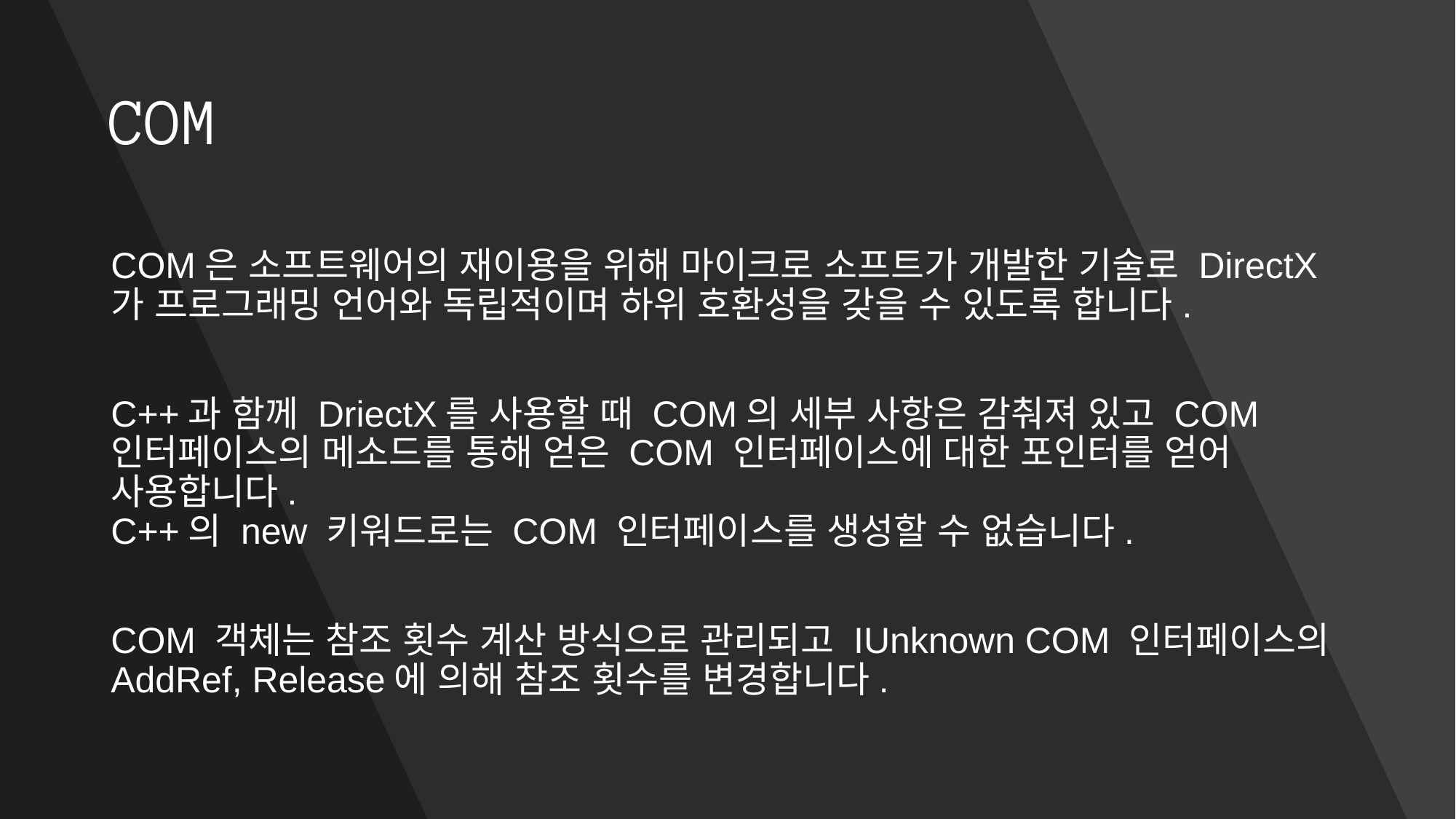

# COM
COM은 소프트웨어의 재이용을 위해 마이크로 소프트가 개발한 기술로 DirectX가 프로그래밍 언어와 독립적이며 하위 호환성을 갖을 수 있도록 합니다.

C++과 함께 DriectX를 사용할 때 COM의 세부 사항은 감춰져 있고 COM 인터페이스의 메소드를 통해 얻은 COM 인터페이스에 대한 포인터를 얻어 사용합니다.
C++의 new 키워드로는 COM 인터페이스를 생성할 수 없습니다.

COM 객체는 참조 횟수 계산 방식으로 관리되고 IUnknown COM 인터페이스의 AddRef, Release에 의해 참조 횟수를 변경합니다.